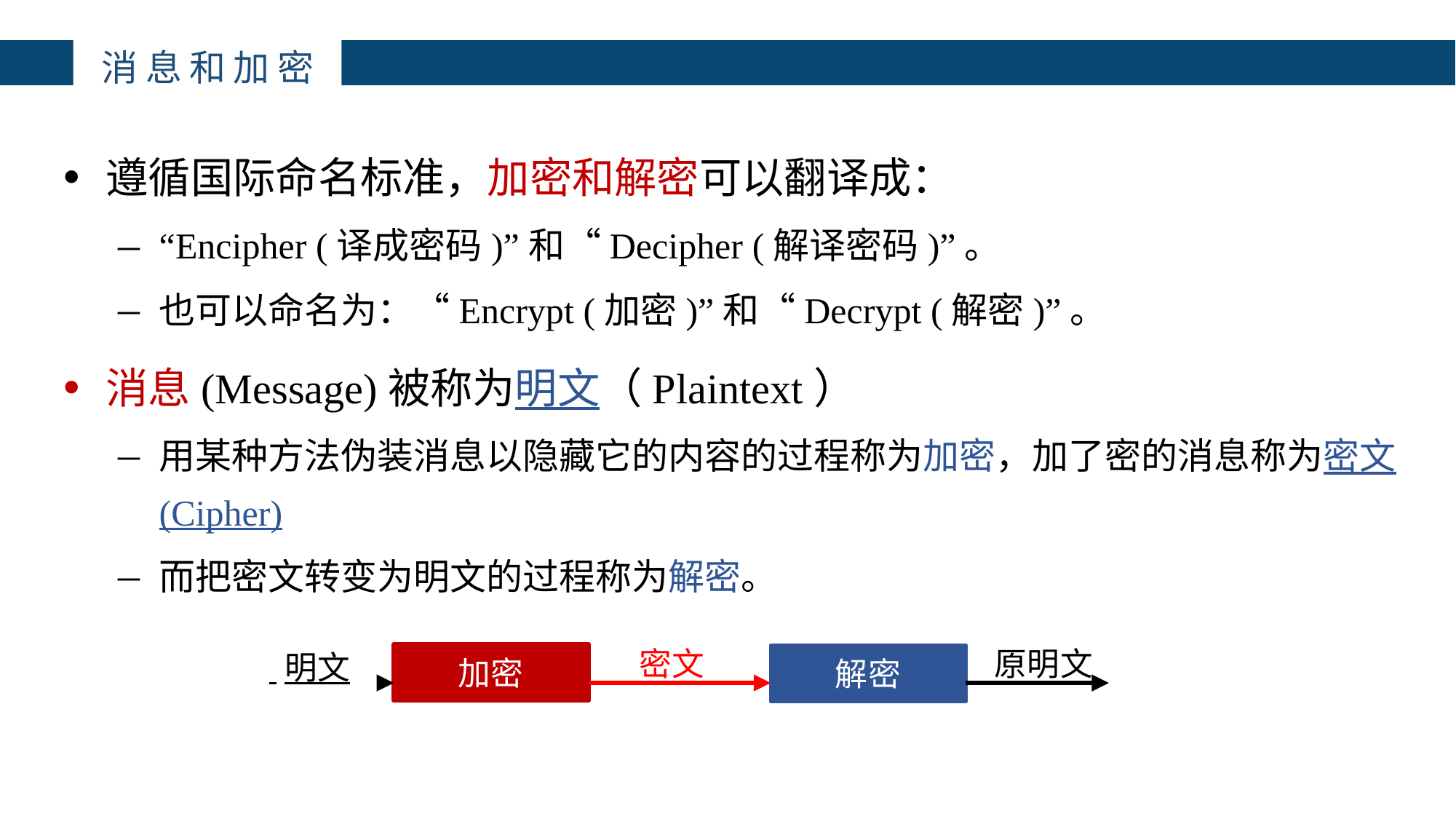

# 消息和加密
遵循国际命名标准，加密和解密可以翻译成：
“Encipher (译成密码)”和“Decipher (解译密码)”。
也可以命名为：“Encrypt (加密)”和“Decrypt (解密)”。
消息(Message)被称为明文（Plaintext）
用某种方法伪装消息以隐藏它的内容的过程称为加密，加了密的消息称为密文(Cipher)
而把密文转变为明文的过程称为解密。

密文
原明文
加密
 明文
解密